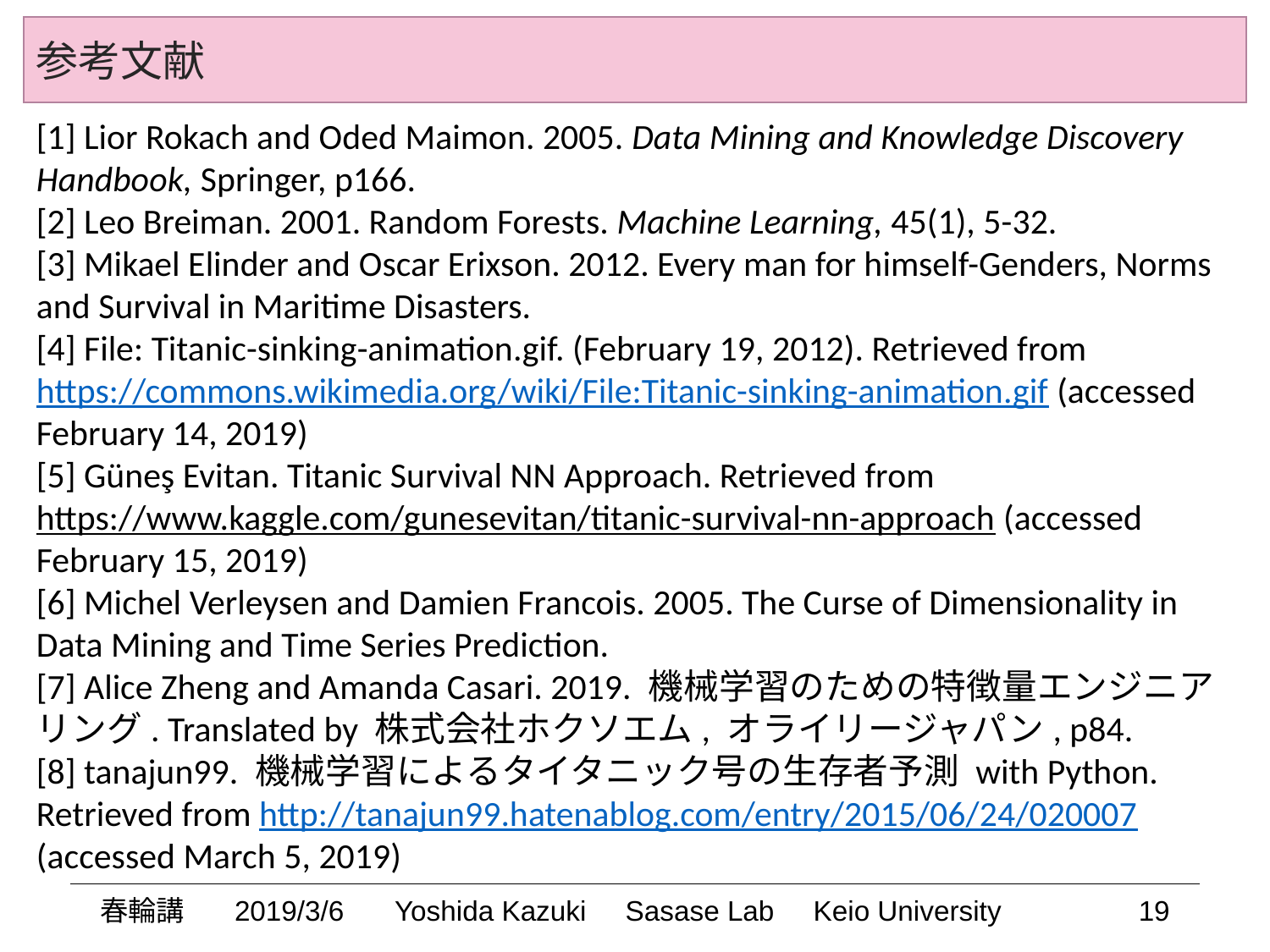

参考文献
[1] Lior Rokach and Oded Maimon. 2005. Data Mining and Knowledge Discovery Handbook, Springer, p166.
[2] Leo Breiman. 2001. Random Forests. Machine Learning, 45(1), 5-32.
[3] Mikael Elinder and Oscar Erixson. 2012. Every man for himself-Genders, Norms and Survival in Maritime Disasters.
[4] File: Titanic-sinking-animation.gif. (February 19, 2012). Retrieved from https://commons.wikimedia.org/wiki/File:Titanic-sinking-animation.gif (accessed February 14, 2019)
[5] Güneş Evitan. Titanic Survival NN Approach. Retrieved from
https://www.kaggle.com/gunesevitan/titanic-survival-nn-approach (accessed February 15, 2019)
[6] Michel Verleysen and Damien Francois. 2005. The Curse of Dimensionality in Data Mining and Time Series Prediction.
[7] Alice Zheng and Amanda Casari. 2019. 機械学習のための特徴量エンジニアリング. Translated by 株式会社ホクソエム, オライリージャパン, p84.
[8] tanajun99. 機械学習によるタイタニック号の生存者予測 with Python. Retrieved from http://tanajun99.hatenablog.com/entry/2015/06/24/020007 (accessed March 5, 2019)
春輪講     2019/3/6
19
Yoshida Kazuki     Sasase Lab     Keio University